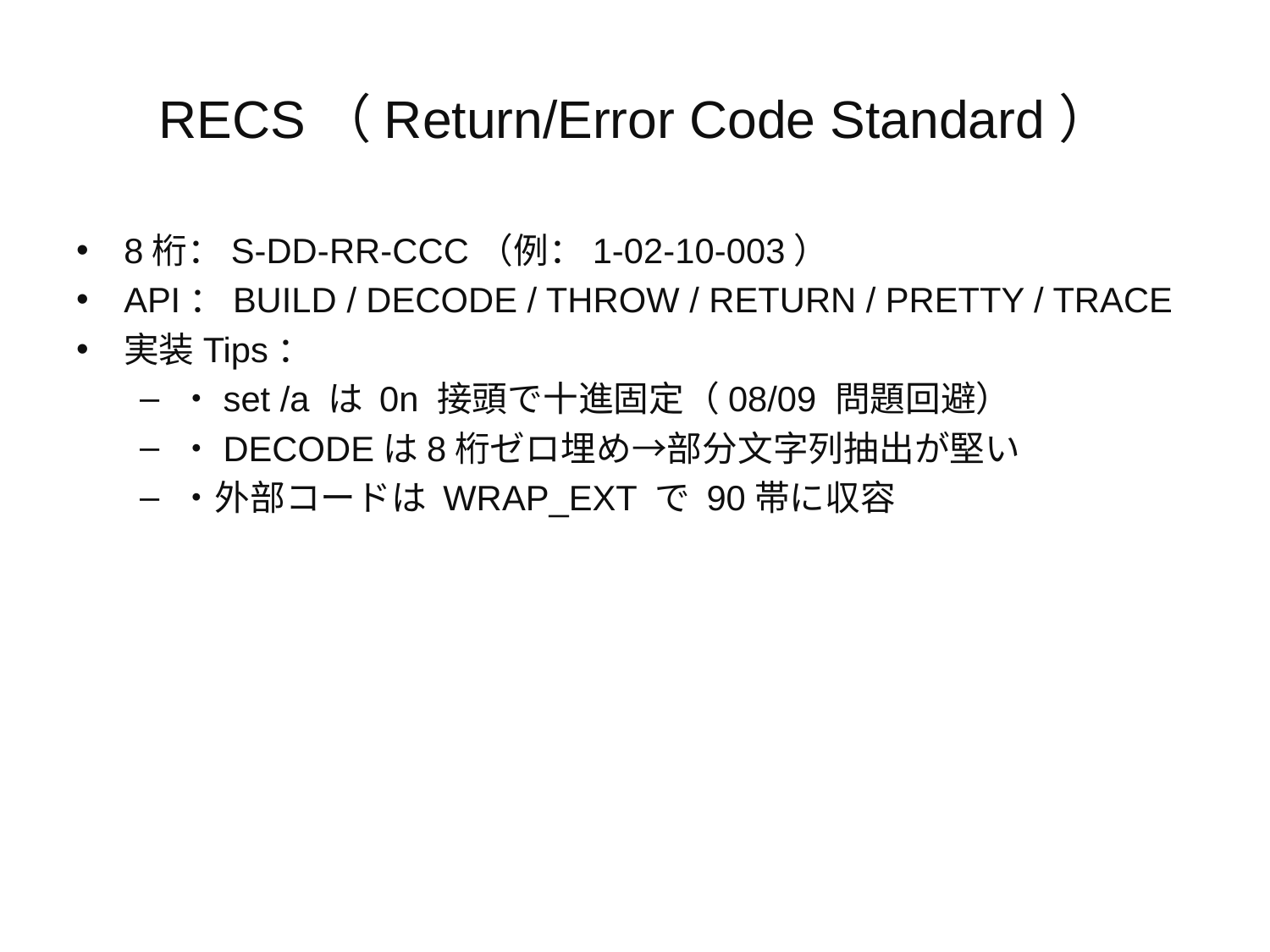

# RECS（Return/Error Code Standard）
8桁：S-DD-RR-CCC（例：1-02-10-003）
API：BUILD / DECODE / THROW / RETURN / PRETTY / TRACE
実装Tips：
・set /a は 0n 接頭で十進固定（08/09 問題回避）
・DECODEは8桁ゼロ埋め→部分文字列抽出が堅い
・外部コードは WRAP_EXT で 90帯に収容